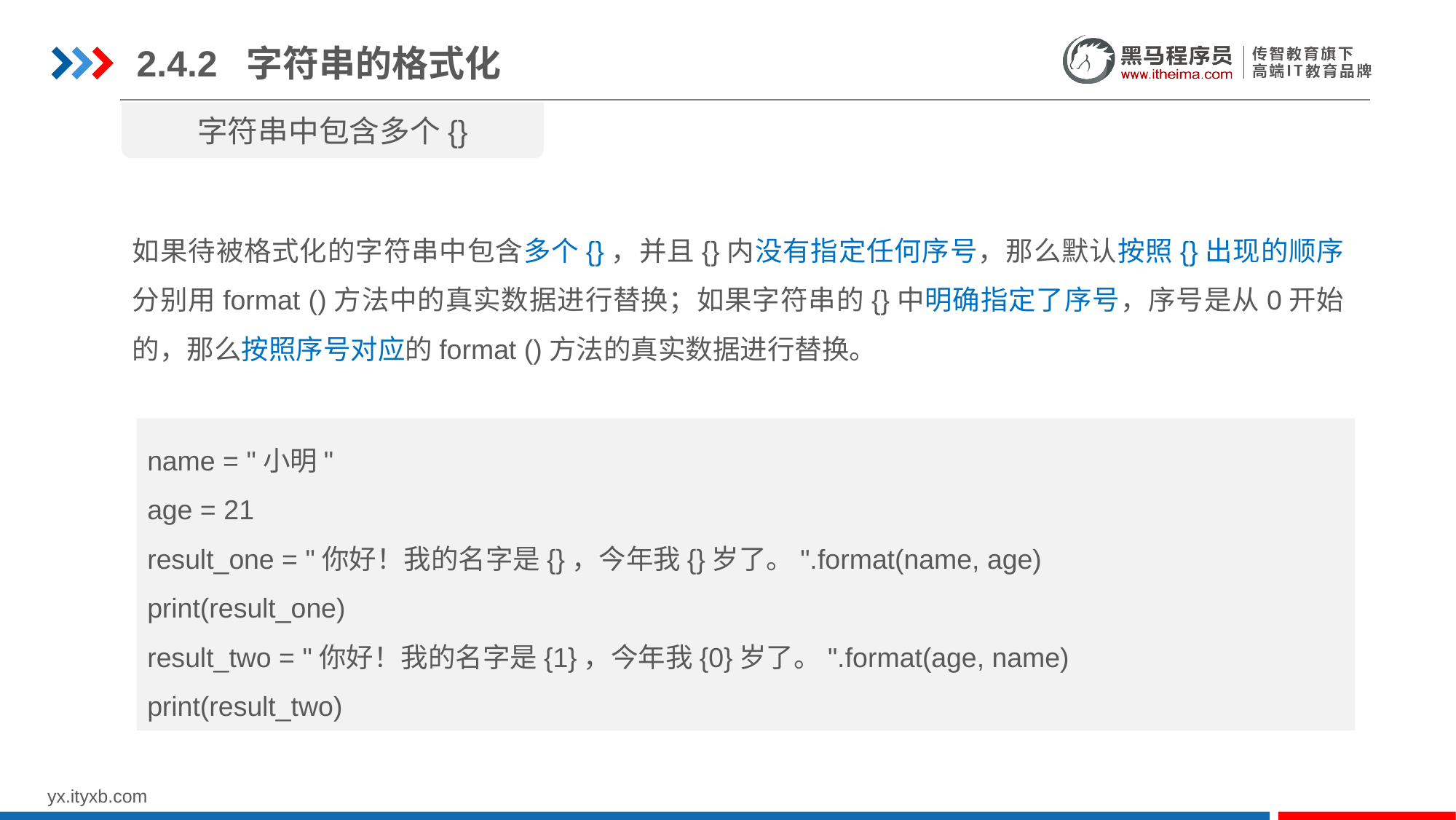

2.4.2  字符串的格式化

字符串中包含多个{}
如果待被格式化的字符串中包含多个{}，并且{}内没有指定任何序号，那么默认按照{}出现的顺序分别用format ()方法中的真实数据进行替换；如果字符串的{}中明确指定了序号，序号是从0开始的，那么按照序号对应的format ()方法的真实数据进行替换。
name = "小明"
age = 21
result_one = "你好！我的名字是{}，今年我{}岁了。".format(name, age)
print(result_one)
result_two = "你好！我的名字是{1}，今年我{0}岁了。".format(age, name)
print(result_two)